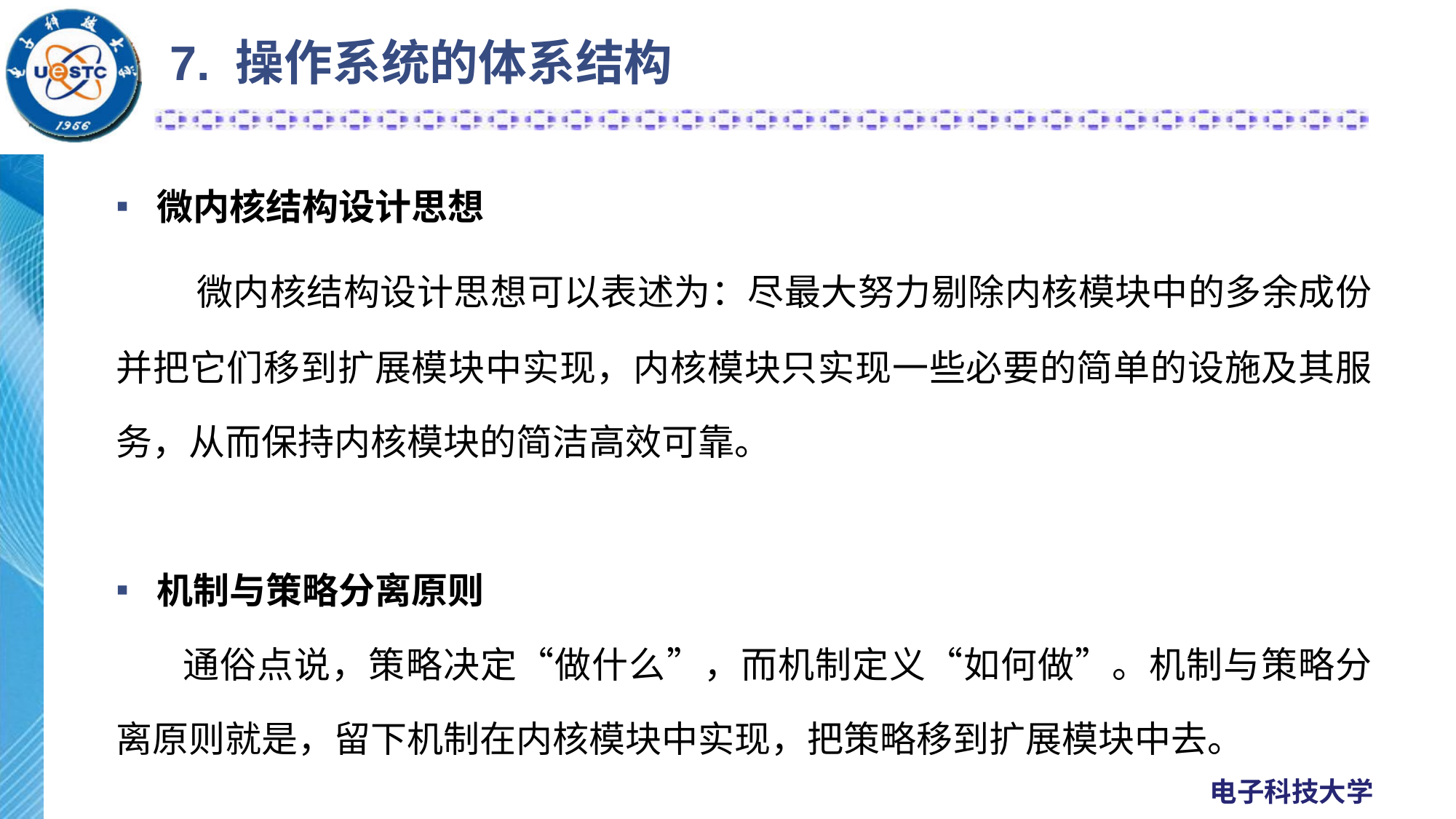

7. 操作系统的体系结构
微内核结构设计思想
       微内核结构设计思想可以表述为：尽最大努力剔除内核模块中的多余成份并把它们移到扩展模块中实现，内核模块只实现一些必要的简单的设施及其服务，从而保持内核模块的简洁高效可靠。

机制与策略分离原则
       通俗点说，策略决定“做什么”，而机制定义“如何做”。机制与策略分离原则就是，留下机制在内核模块中实现，把策略移到扩展模块中去。